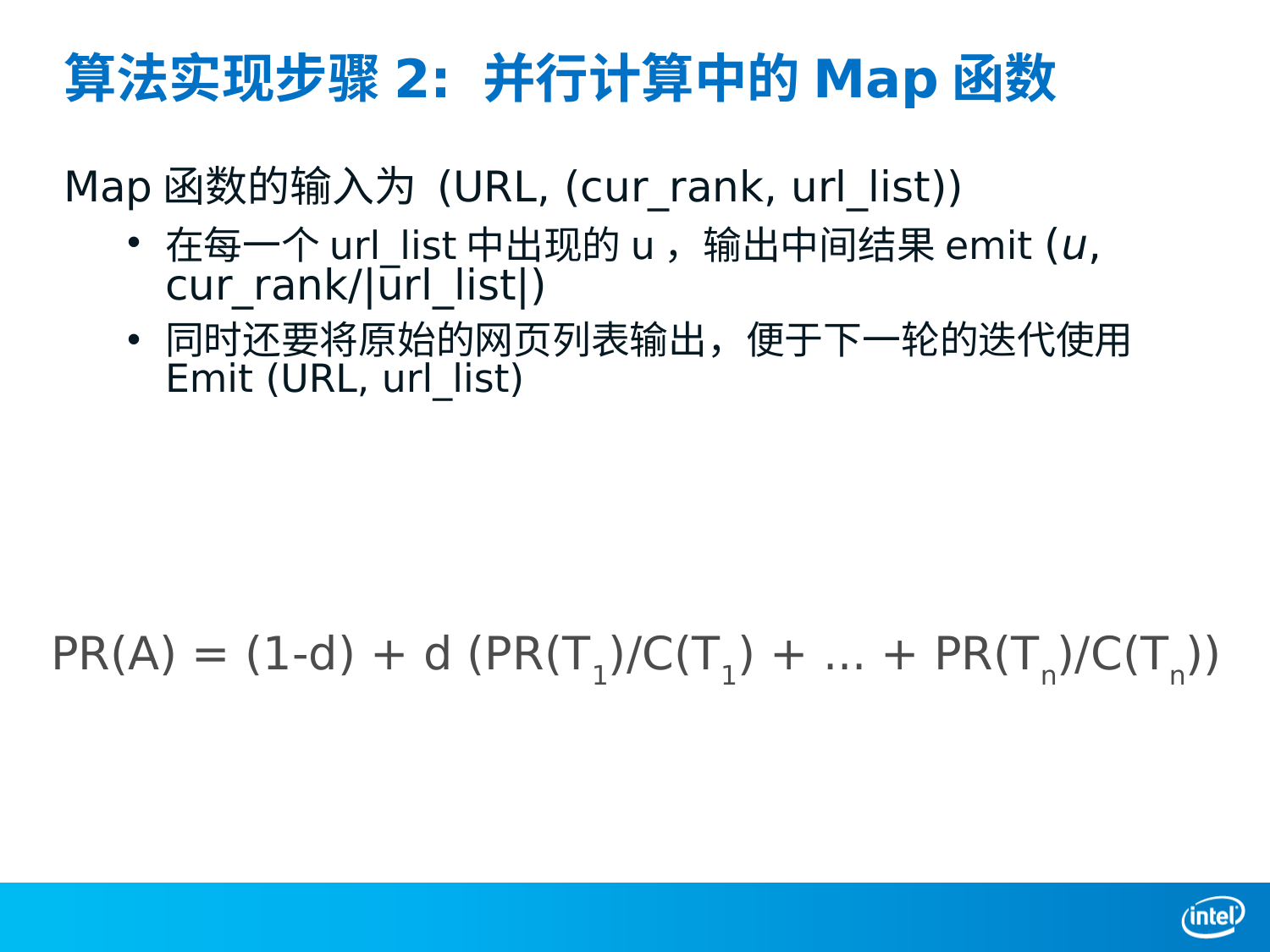

# 算法实现步骤2: 并行计算中的Map函数
Map函数的输入为 (URL, (cur_rank, url_list))
在每一个url_list中出现的u，输出中间结果emit (u, cur_rank/|url_list|)
同时还要将原始的网页列表输出，便于下一轮的迭代使用Emit (URL, url_list)

PR(A) = (1-d) + d (PR(T1)/C(T1) + ... + PR(Tn)/C(Tn))